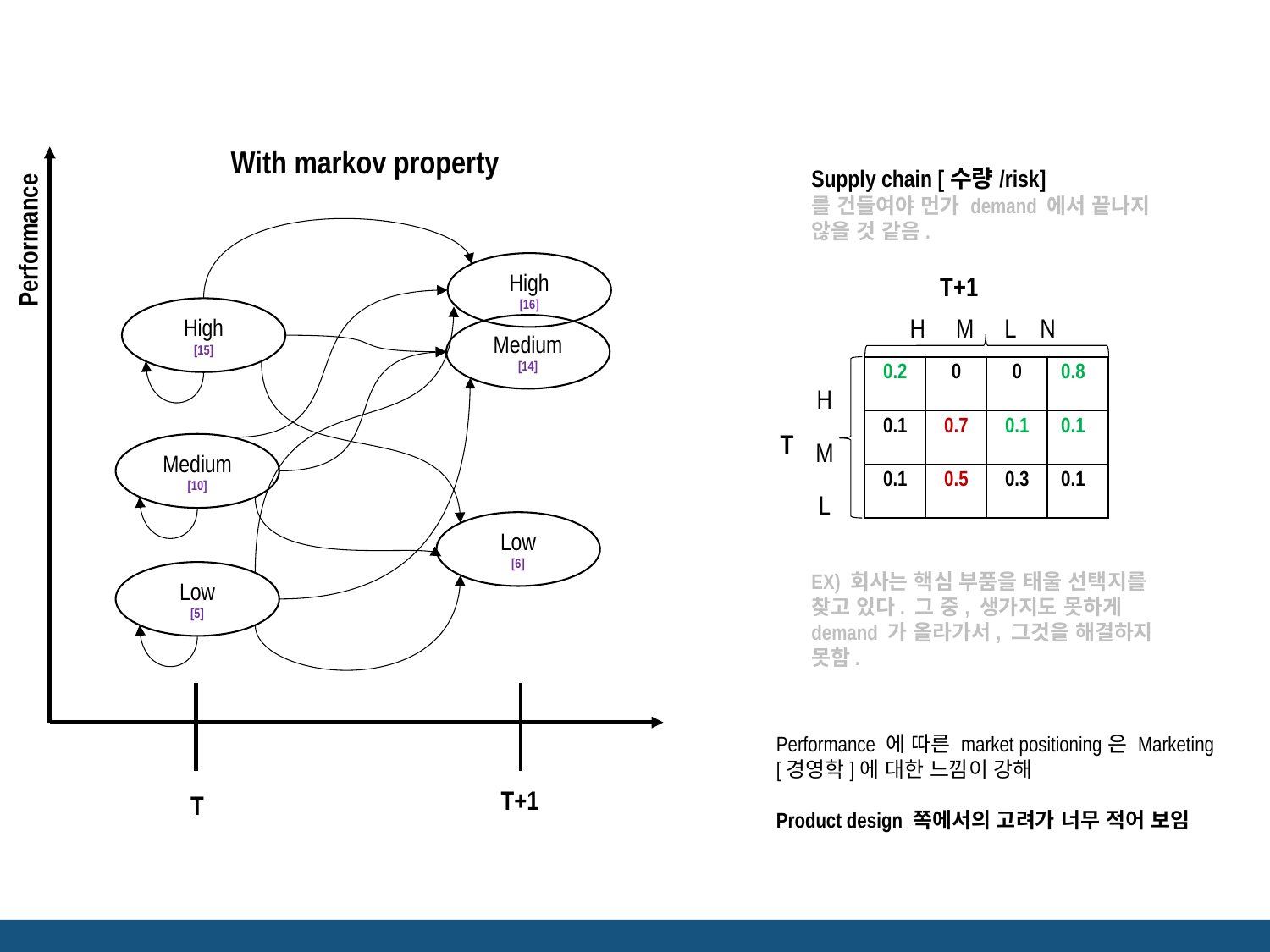

With markov property
Supply chain [수량/risk]
를 건들여야 먼가 demand 에서 끝나지 않을 것 같음.
Performance

High
[16]
T+1
H     M     L    N
High
[15]
Medium
[14]
H
M
L

| 0.2 | 0 | 0 |
| --- | --- | --- |
| 0.1 | 0.7 | 0.1 |
| 0.1 | 0.5 | 0.3 |
| 0.8 |
| --- |
| 0.1 |
| 0.1 |
T
Medium
[10]
Low
[6]
Low
[5]
EX) 회사는 핵심 부품을 태울 선택지를 찾고 있다. 그 중, 생가지도 못하게 demand 가 올라가서, 그것을 해결하지 못함.
Performance 에 따른 market positioning은 Marketing [경영학]에 대한 느낌이 강해

Product design 쪽에서의 고려가 너무 적어 보임
T+1
T